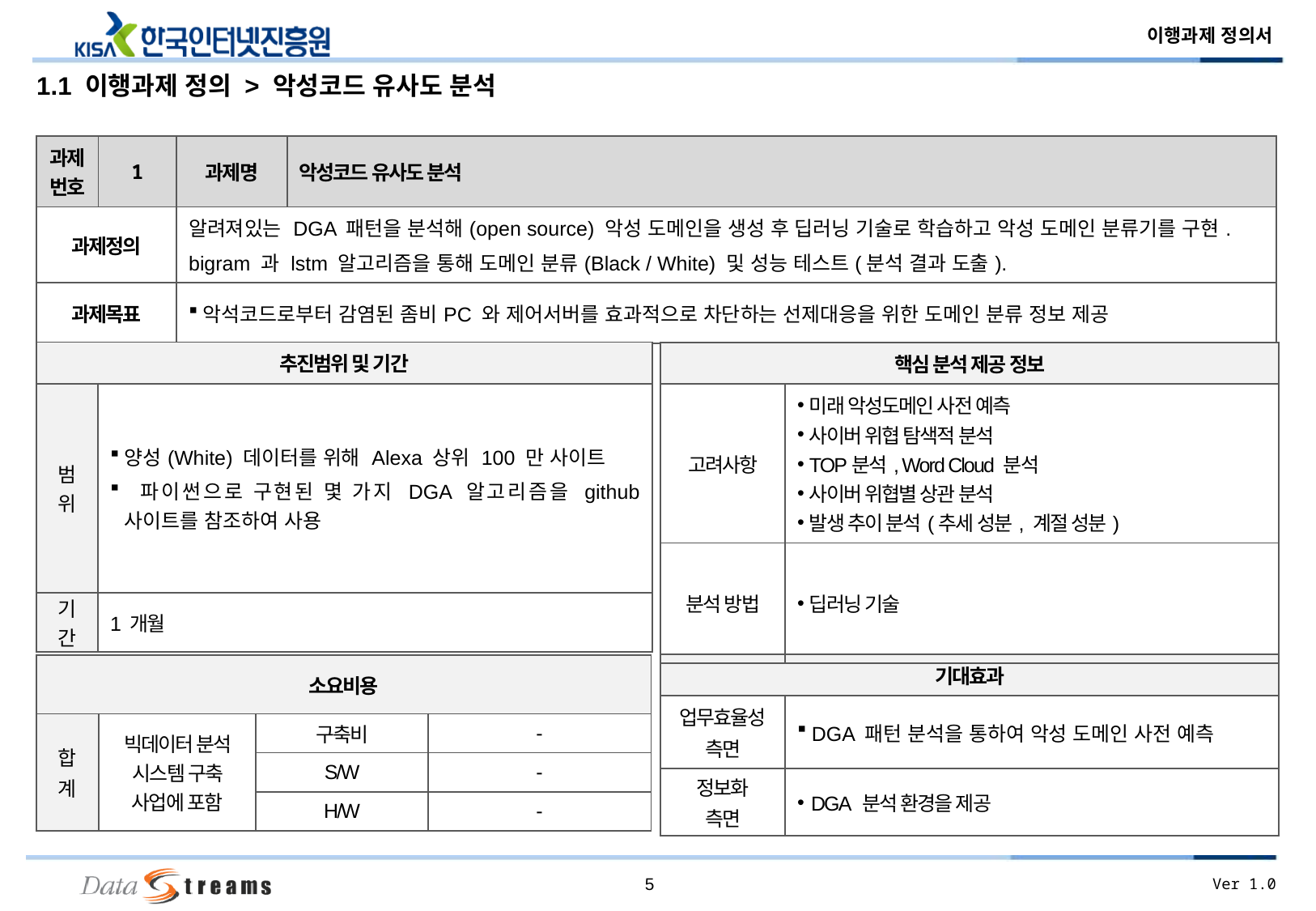

1.1 이행과제 정의 > 악성코드 유사도 분석

| 과제 번호 | 1 | 과제명 | 악성코드 유사도 분석 |
| --- | --- | --- | --- |
| 과제정의 |  | 알려져있는 DGA 패턴을 분석해(open source) 악성 도메인을 생성 후 딥러닝 기술로 학습하고 악성 도메인 분류기를 구현. bigram 과 lstm 알고리즘을 통해 도메인 분류(Black / White) 및 성능 테스트(분석 결과 도출). |  |
| 과제목표 |  | 악석코드로부터 감염된 좀비PC 와 제어서버를 효과적으로 차단하는 선제대응을 위한 도메인 분류 정보 제공 |  |
| 추진범위 및 기간 |  |
| --- | --- |
| 범 위 | 양성(White) 데이터를 위해 Alexa 상위 100 만 사이트 파이썬으로 구현된 몇 가지 DGA 알고리즘을 github 사이트를 참조하여 사용 |
| 기 간 | 1 개월 |
| 핵심 분석 제공 정보 |  |
| --- | --- |
| 고려사항 | 미래 악성도메인 사전 예측 사이버 위협 탐색적 분석 TOP분석, Word Cloud 분석 사이버 위협별 상관 분석 발생 추이 분석(추세 성분, 계절 성분) |
| 분석 방법 | 딥러닝 기술 |
| 기대효과 |  |
| --- | --- |
| 업무효율성 측면 | DGA 패턴 분석을 통하여 악성 도메인 사전 예측 |
| 정보화 측면 | DGA 분석 환경을 제공 |
| 소요비용 |  |  |  |
| --- | --- | --- | --- |
| 합 계 | 빅데이터 분석 시스템 구축 사업에 포함 | 구축비 | - |
|  |  | S/W | - |
|  |  | H/W | - |